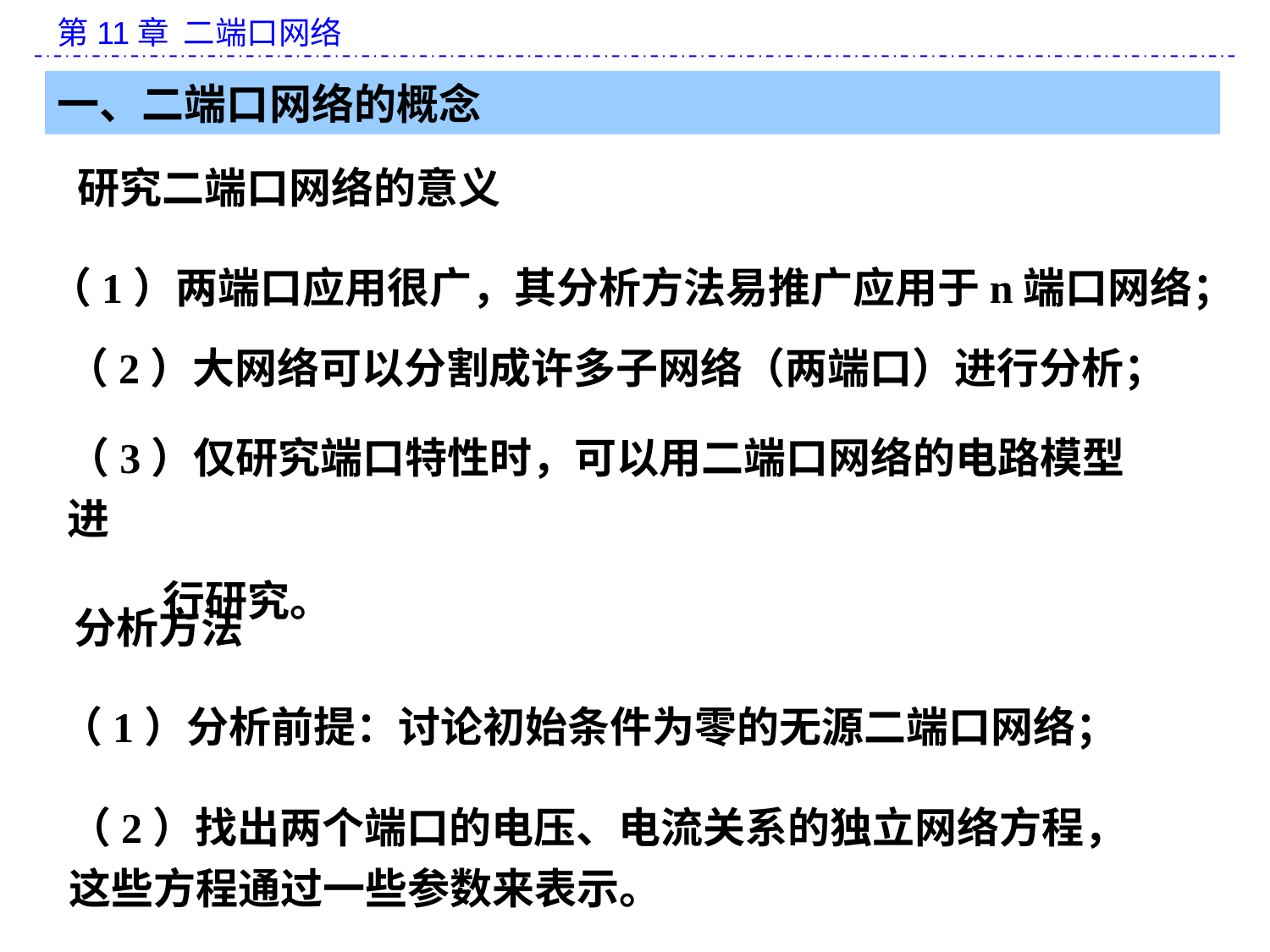

一、二端口网络的概念
 研究二端口网络的意义
（1）两端口应用很广，其分析方法易推广应用于n端口网络；
（2）大网络可以分割成许多子网络（两端口）进行分析；
（3）仅研究端口特性时，可以用二端口网络的电路模型进
         行研究。
分析方法
（1）分析前提：讨论初始条件为零的无源二端口网络；
（2）找出两个端口的电压、电流关系的独立网络方程，这些方程通过一些参数来表示。